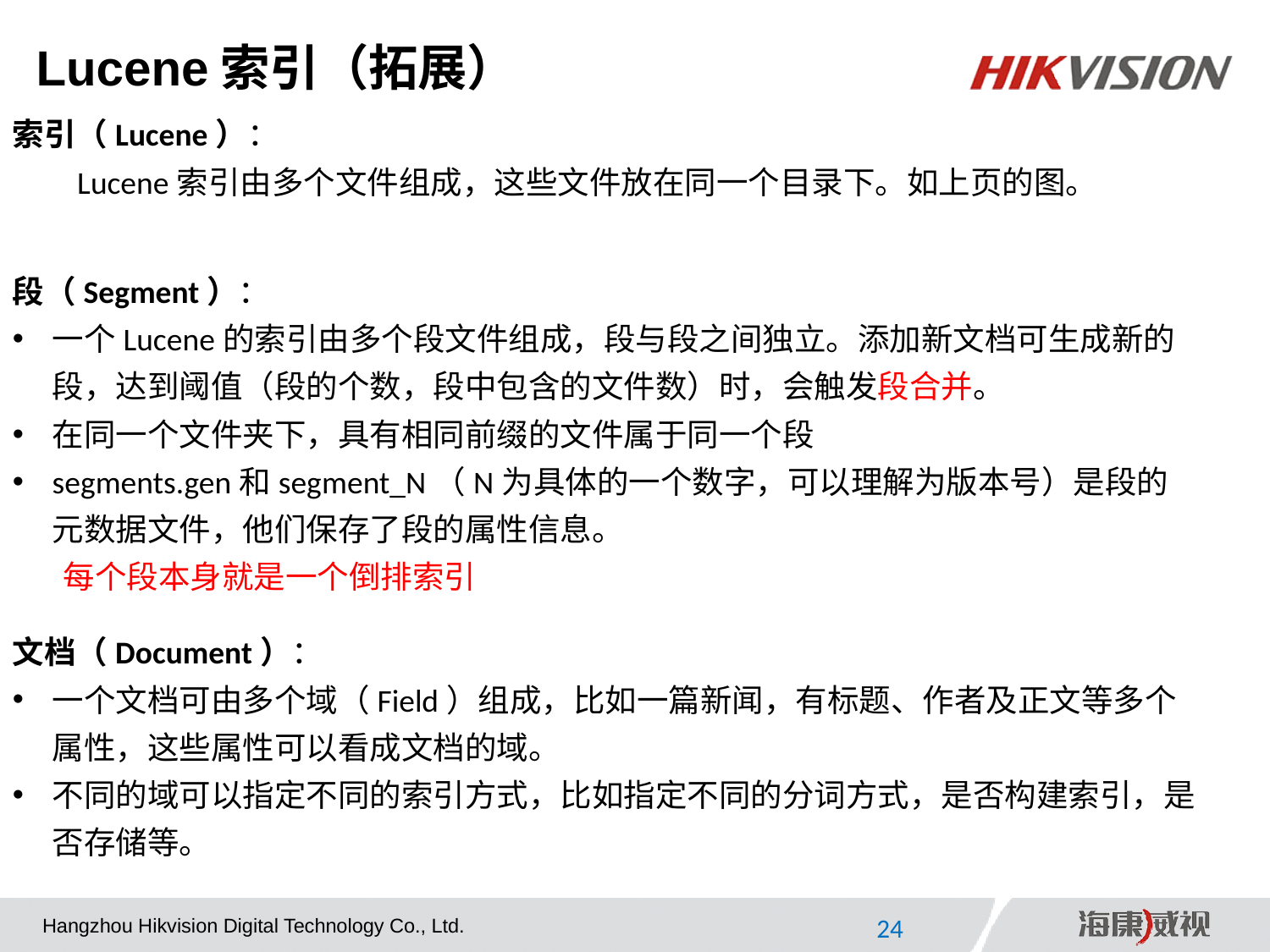

# Lucene索引（拓展）
索引（Lucene）：
         Lucene索引由多个文件组成，这些文件放在同一个目录下。如上页的图。

段（Segment）：
一个Lucene的索引由多个段文件组成，段与段之间独立。添加新文档可生成新的段，达到阈值（段的个数，段中包含的文件数）时，会触发段合并。
在同一个文件夹下，具有相同前缀的文件属于同一个段
segments.gen和segment_N（N为具体的一个数字，可以理解为版本号）是段的元数据文件，他们保存了段的属性信息。
      每个段本身就是一个倒排索引
文档（Document）：
一个文档可由多个域（Field）组成，比如一篇新闻，有标题、作者及正文等多个属性，这些属性可以看成文档的域。
不同的域可以指定不同的索引方式，比如指定不同的分词方式，是否构建索引，是否存储等。